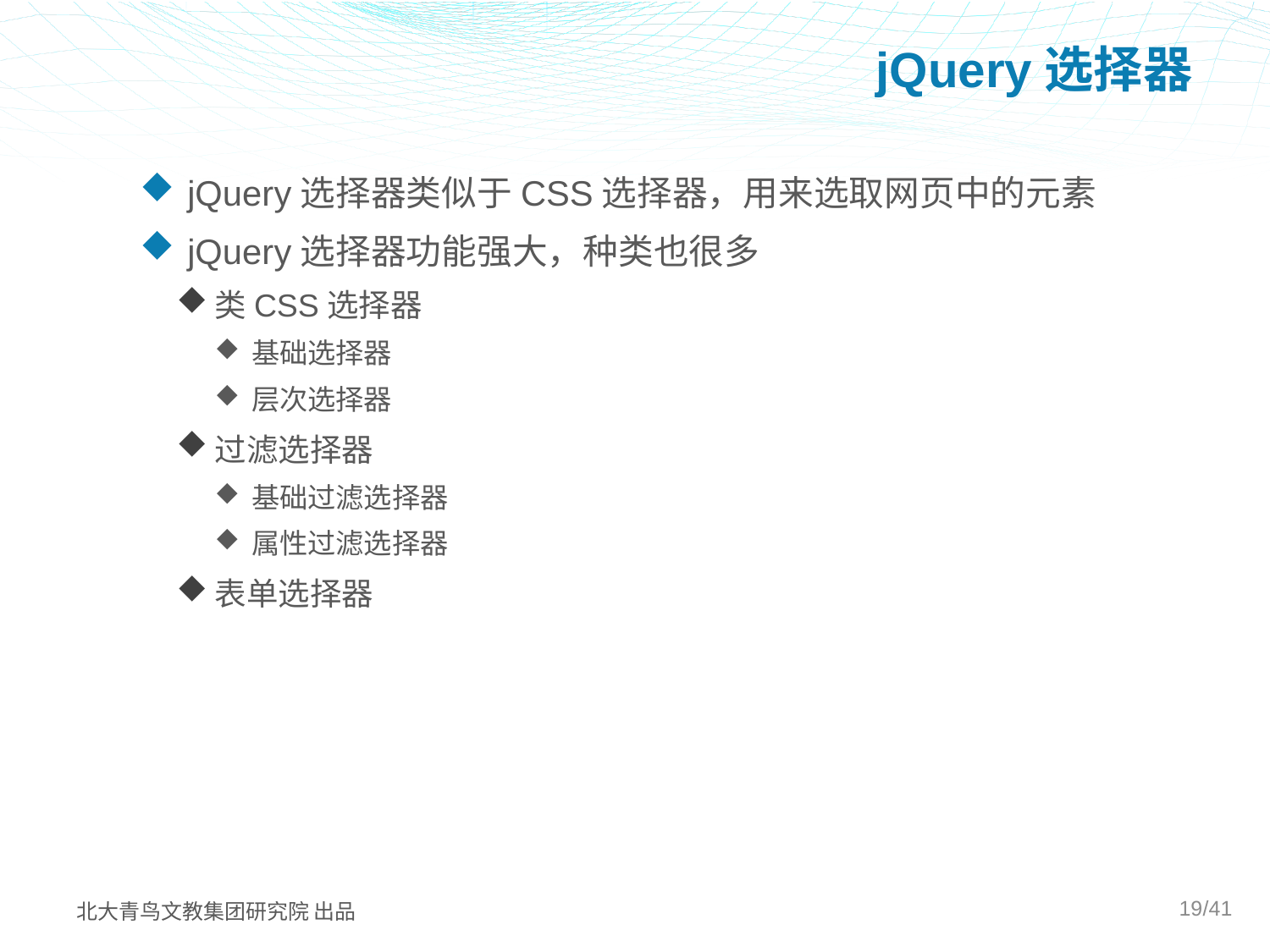

# jQuery选择器
jQuery选择器类似于CSS选择器，用来选取网页中的元素
jQuery选择器功能强大，种类也很多
类CSS选择器
基础选择器
层次选择器
过滤选择器
基础过滤选择器
属性过滤选择器
表单选择器
19/41